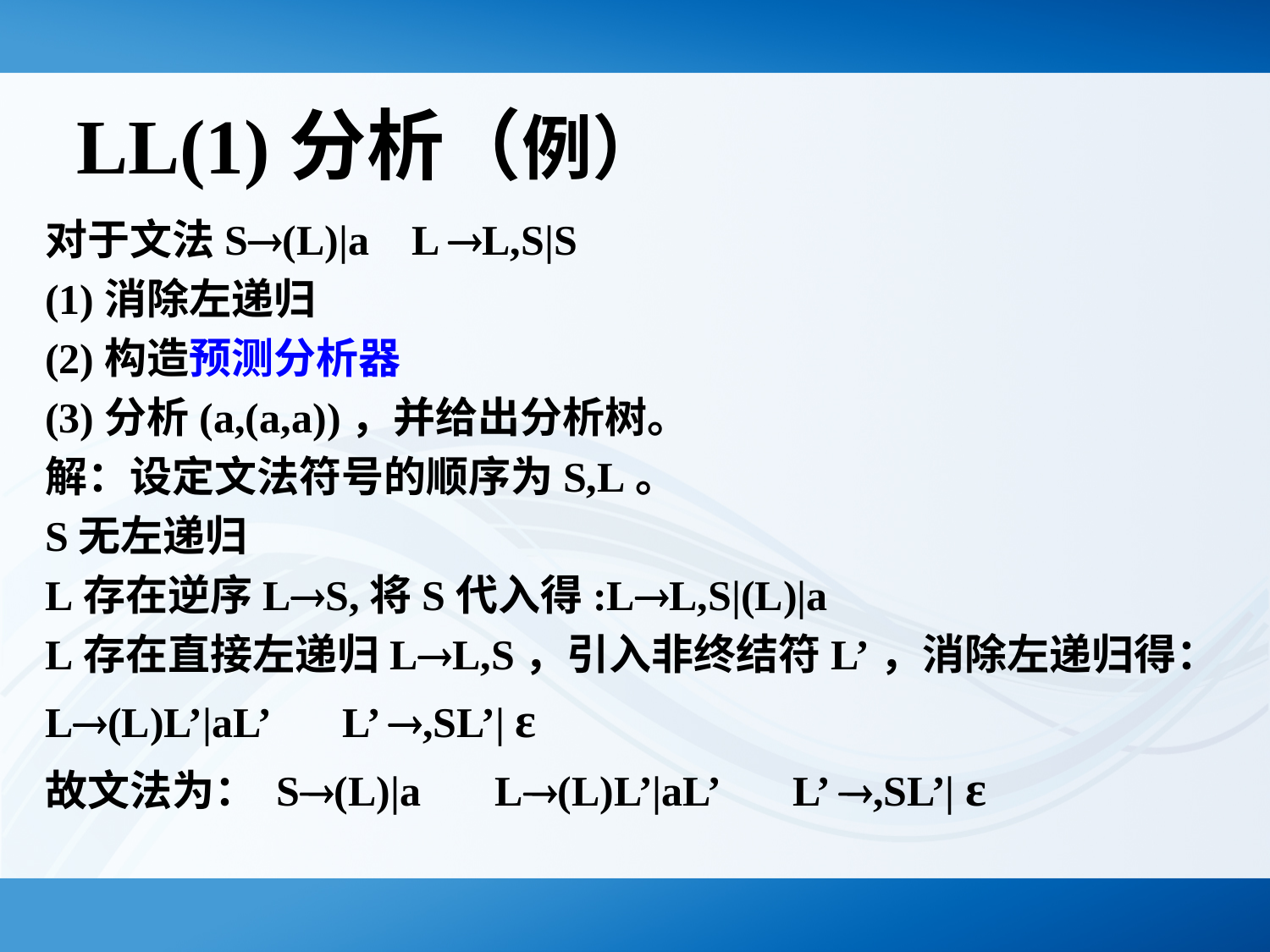

# LL(1)分析（例）
对于文法S→(L)|a    L →L,S|S
(1)消除左递归
(2)构造预测分析器
(3)分析(a,(a,a))，并给出分析树。
解：设定文法符号的顺序为S,L。
S无左递归
L存在逆序L→S,将S代入得:L→L,S|(L)|a
L存在直接左递归L→L,S，引入非终结符L’，消除左递归得：
L→(L)L’|aL’       L’ →,SL’| ε
故文法为： S→(L)|a       L→(L)L’|aL’       L’ →,SL’| ε